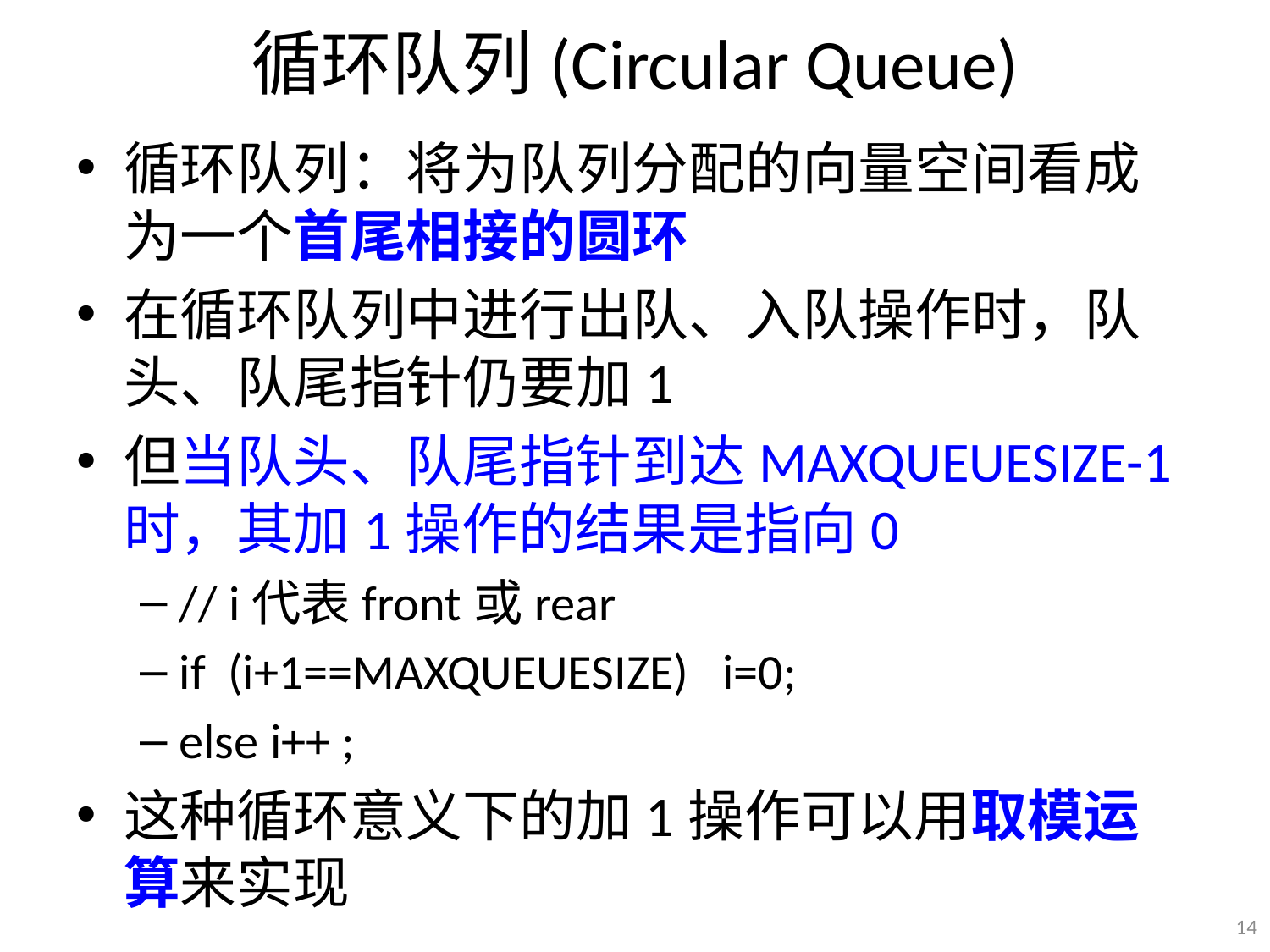

# 循环队列(Circular Queue)
循环队列：将为队列分配的向量空间看成为一个首尾相接的圆环
在循环队列中进行出队、入队操作时，队头、队尾指针仍要加1
但当队头、队尾指针到达MAXQUEUESIZE-1时，其加1操作的结果是指向0
// i代表front或rear
if  (i+1==MAXQUEUESIZE)   i=0;
else i++ ;
这种循环意义下的加1操作可以用取模运算来实现

14